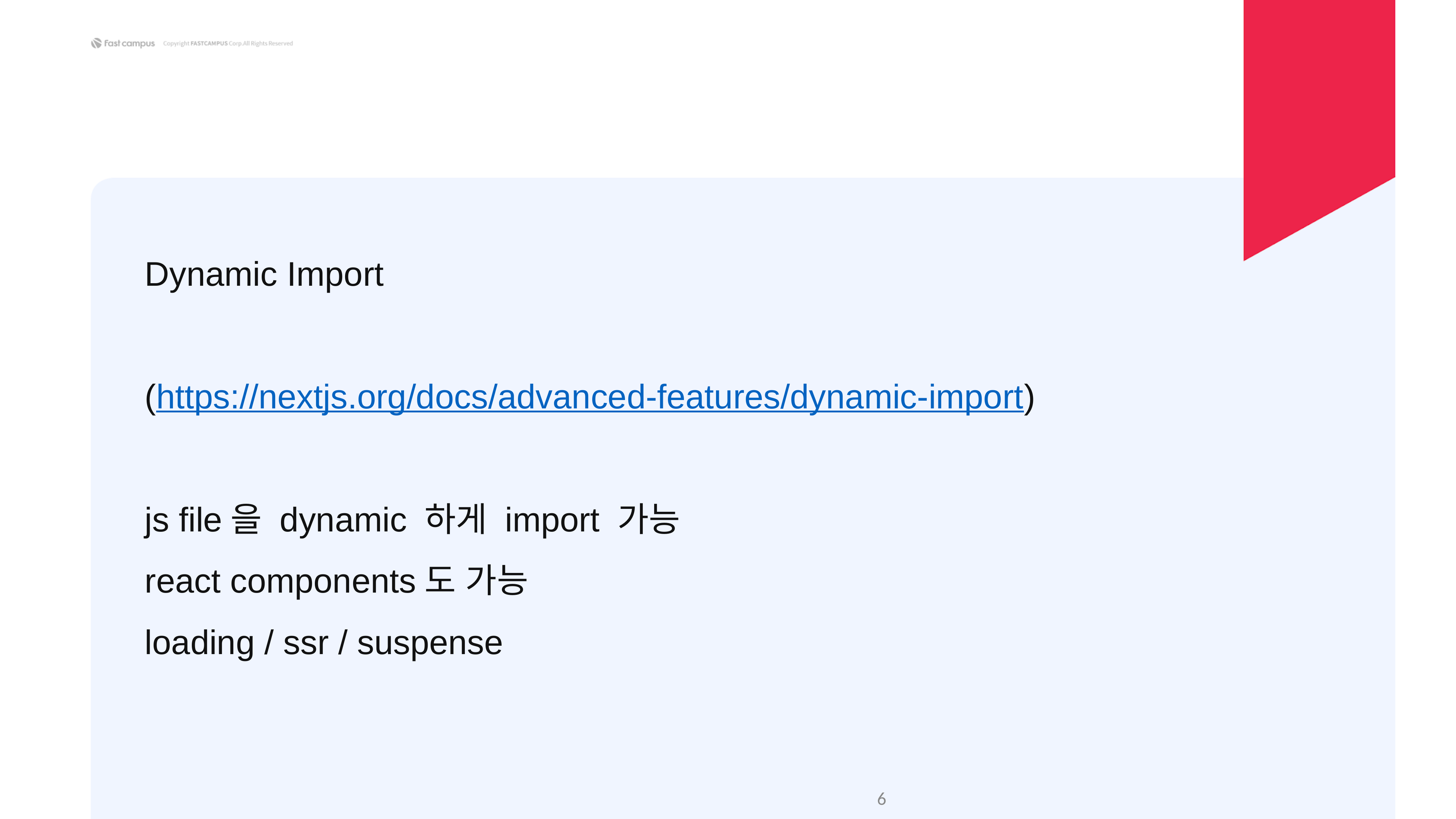

Dynamic Import

(https://nextjs.org/docs/advanced-features/dynamic-import)

js file을 dynamic 하게 import 가능
react components도 가능
loading / ssr / suspense
6